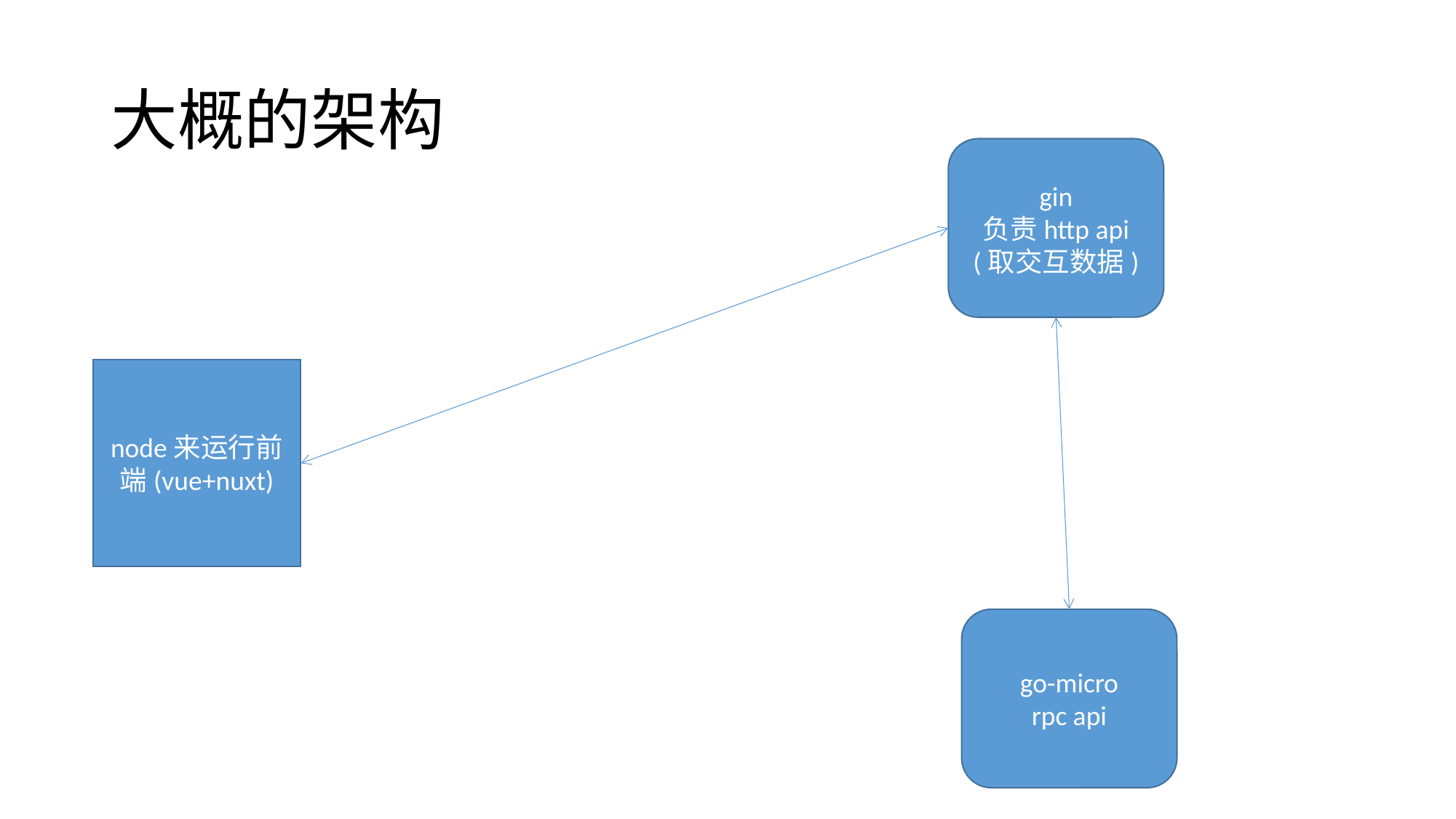

# 大概的架构
gin
负责http api
(取交互数据)
node来运行前端(vue+nuxt)
go-micro
rpc api